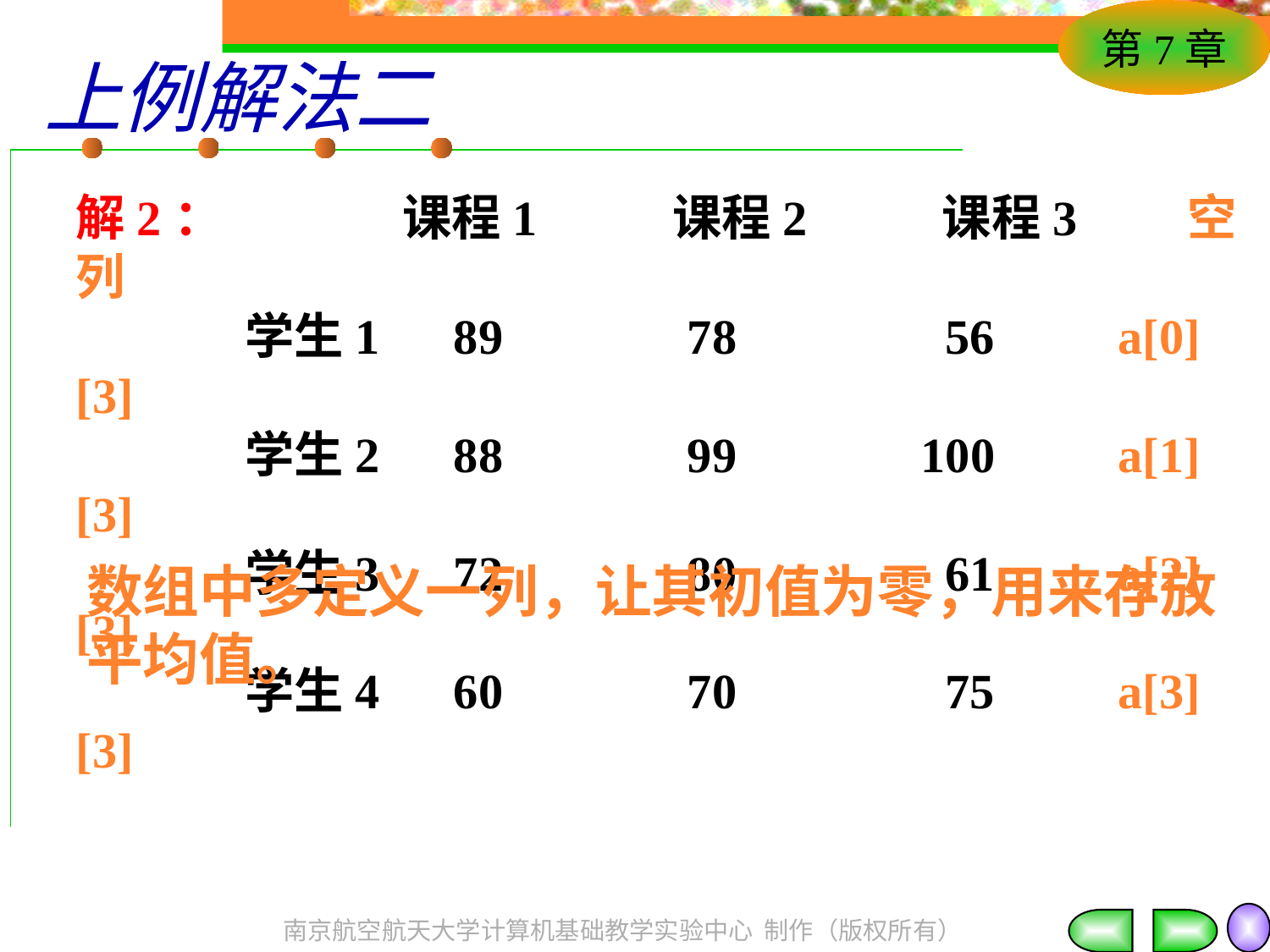

# 上例解法二
解2：                课程1          课程2          课程3        空列
              学生1      89               78                 56          a[0][3]
              学生2      88               99               100          a[1][3]
              学生3      72               80                 61          a[2][3]
              学生4      60               70                 75          a[3][3]
数组中多定义一列，让其初值为零，用来存放平均值。